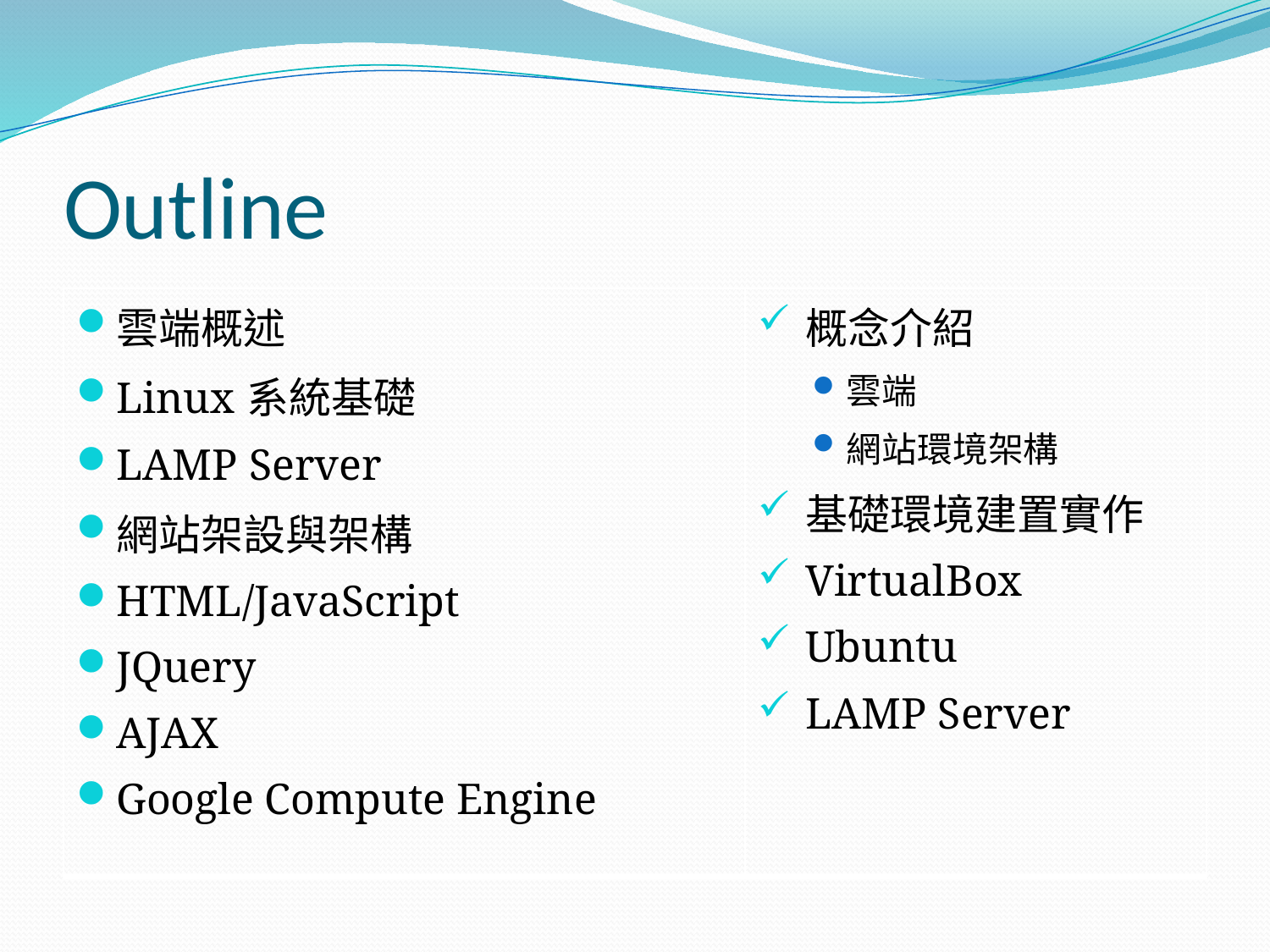

# Outline
| 雲端概述 Linux系統基礎 LAMP Server 網站架設與架構 HTML/JavaScript JQuery AJAX Google Compute Engine | 概念介紹 雲端 網站環境架構 基礎環境建置實作 VirtualBox Ubuntu LAMP Server |
| --- | --- |